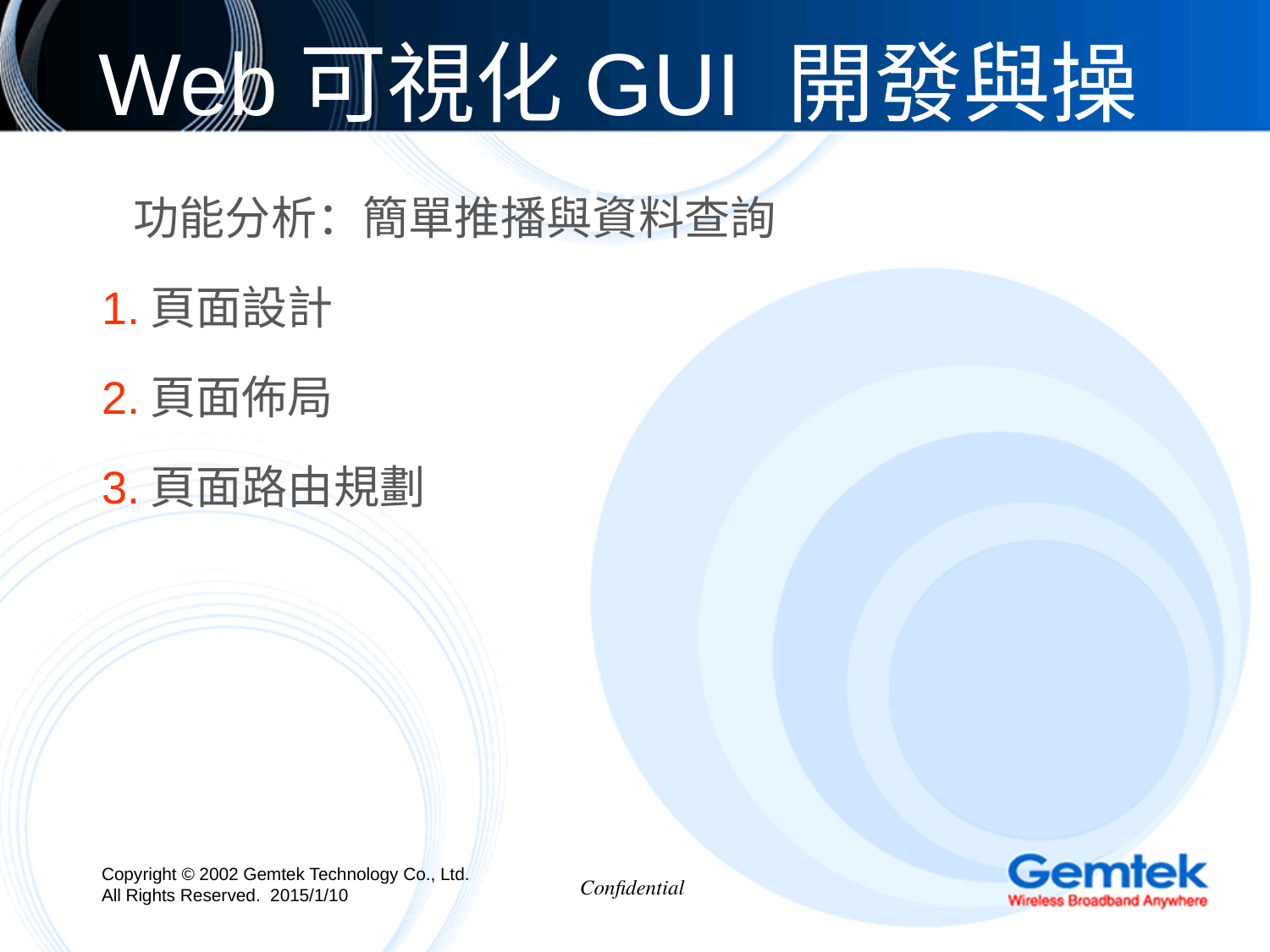

# Web可視化GUI 開發與操作
功能分析：簡單推播與資料查詢
頁面設計
頁面佈局
頁面路由規劃